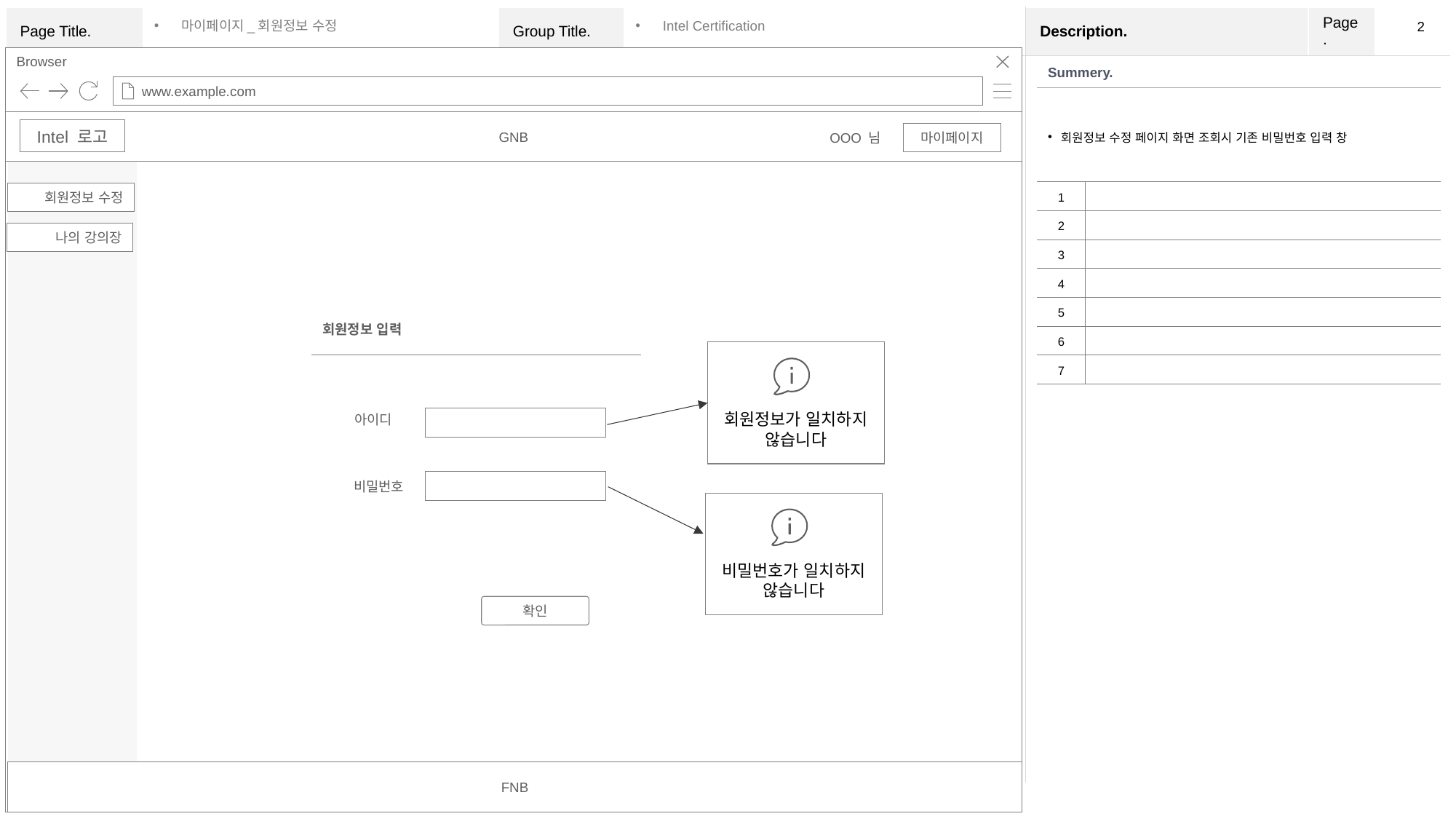

2
마이페이지_회원정보 수정
Intel Certification
| Summery. |  |
| --- | --- |
| 회원정보 수정 페이지 화면 조회시 기존 비밀번호 입력 창 |  |
| 1 |  |
| 2 |  |
| 3 |  |
| 4 |  |
| 5 |  |
| 6 |  |
| 7 |  |
GNB
Intel 로고
OOO 님
마이페이지

회원정보 수정
나의 강의장
회원정보 입력

회원정보가 일치하지 않습니다
아이디

비밀번호

비밀번호가 일치하지 않습니다
확인
FNB